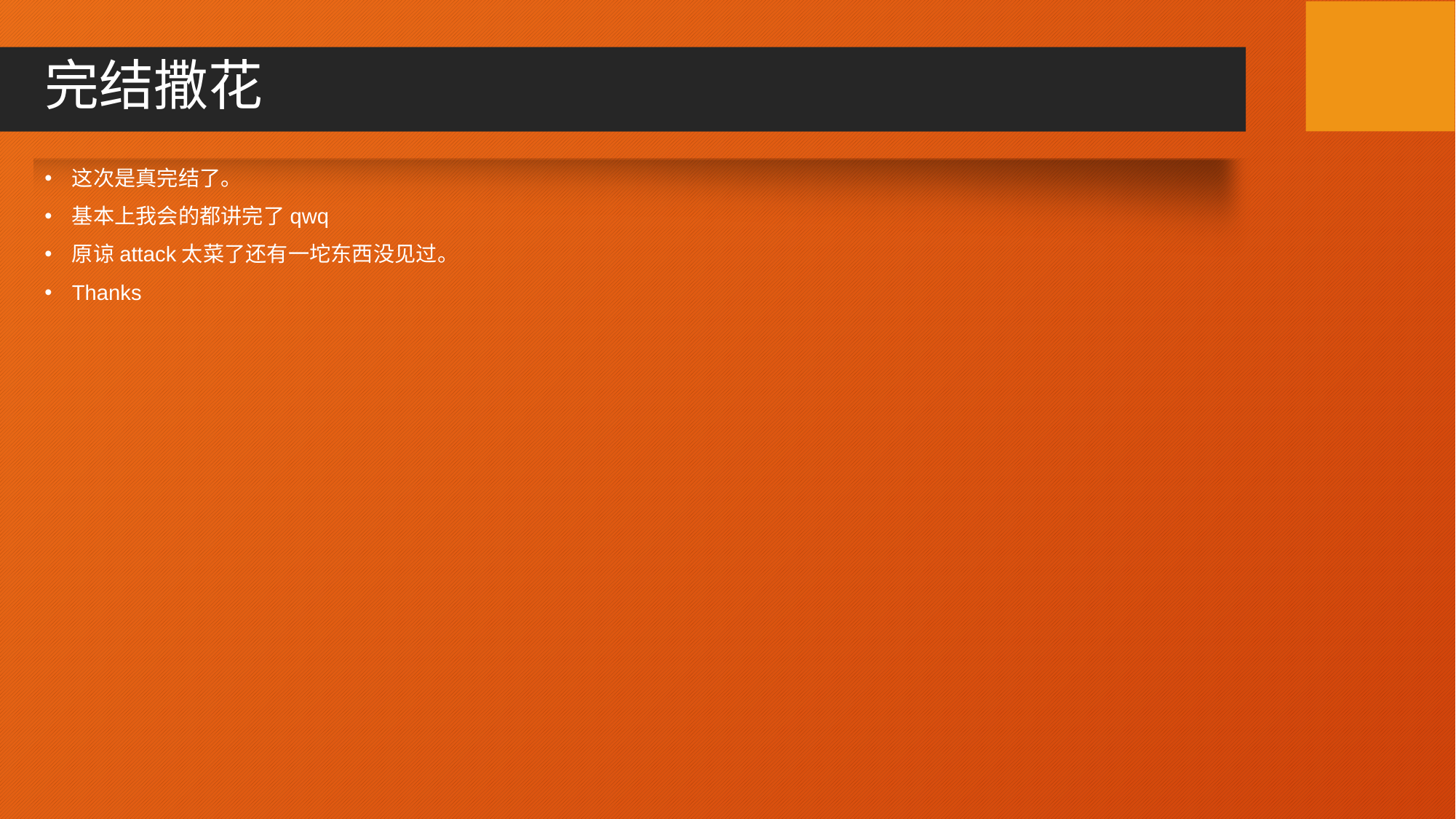

# 完结撒花
这次是真完结了。
基本上我会的都讲完了qwq
原谅attack太菜了还有一坨东西没见过。
Thanks